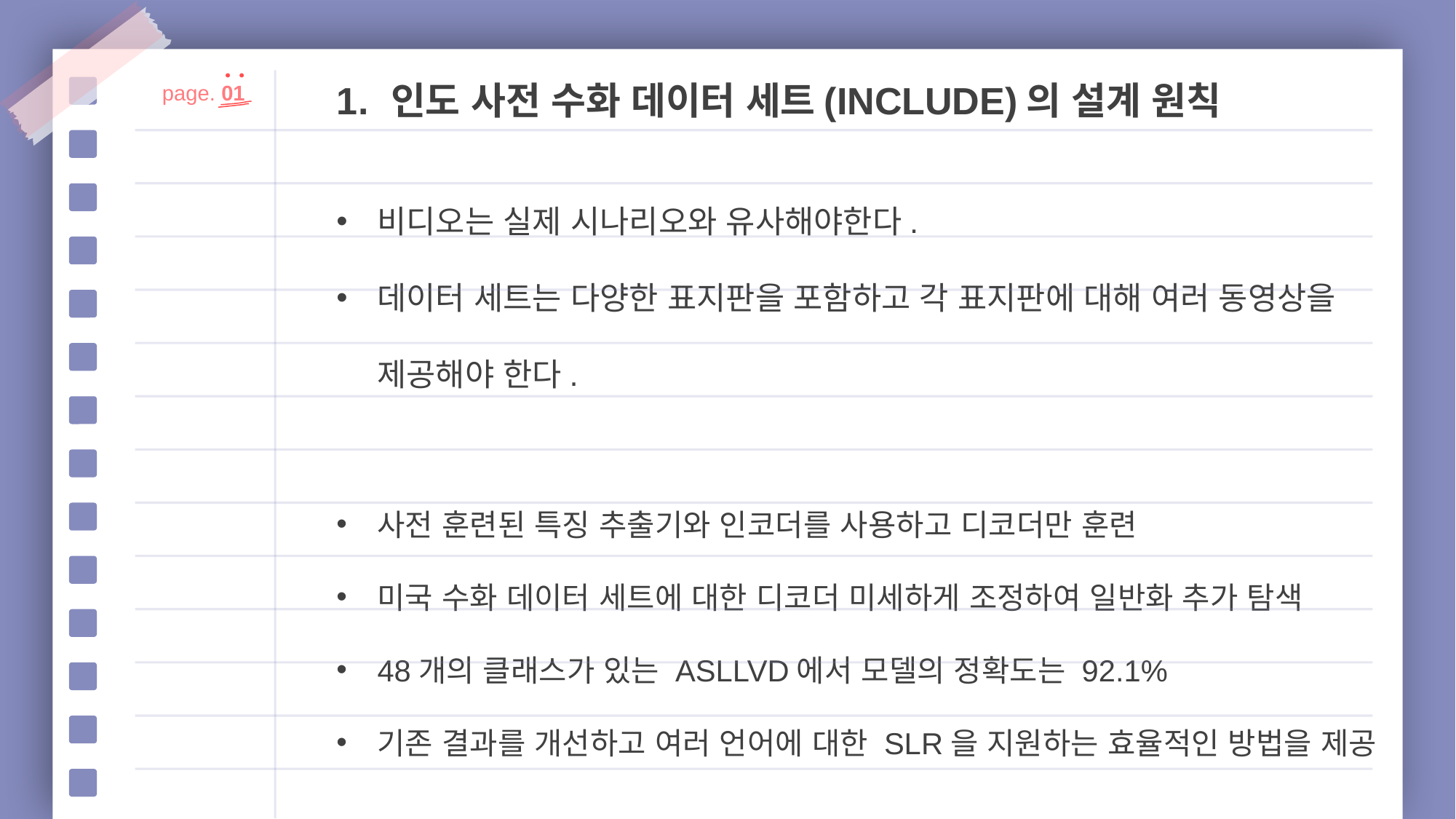

인도 사전 수화 데이터 세트(INCLUDE)의 설계 원칙

비디오는 실제 시나리오와 유사해야한다.
데이터 세트는 다양한 표지판을 포함하고 각 표지판에 대해 여러 동영상을 제공해야 한다.

사전 훈련된 특징 추출기와 인코더를 사용하고 디코더만 훈련
미국 수화 데이터 세트에 대한 디코더 미세하게 조정하여 일반화 추가 탐색
48개의 클래스가 있는 ASLLVD에서 모델의 정확도는 92.1%
기존 결과를 개선하고 여러 언어에 대한 SLR을 지원하는 효율적인 방법을 제공

page. 01